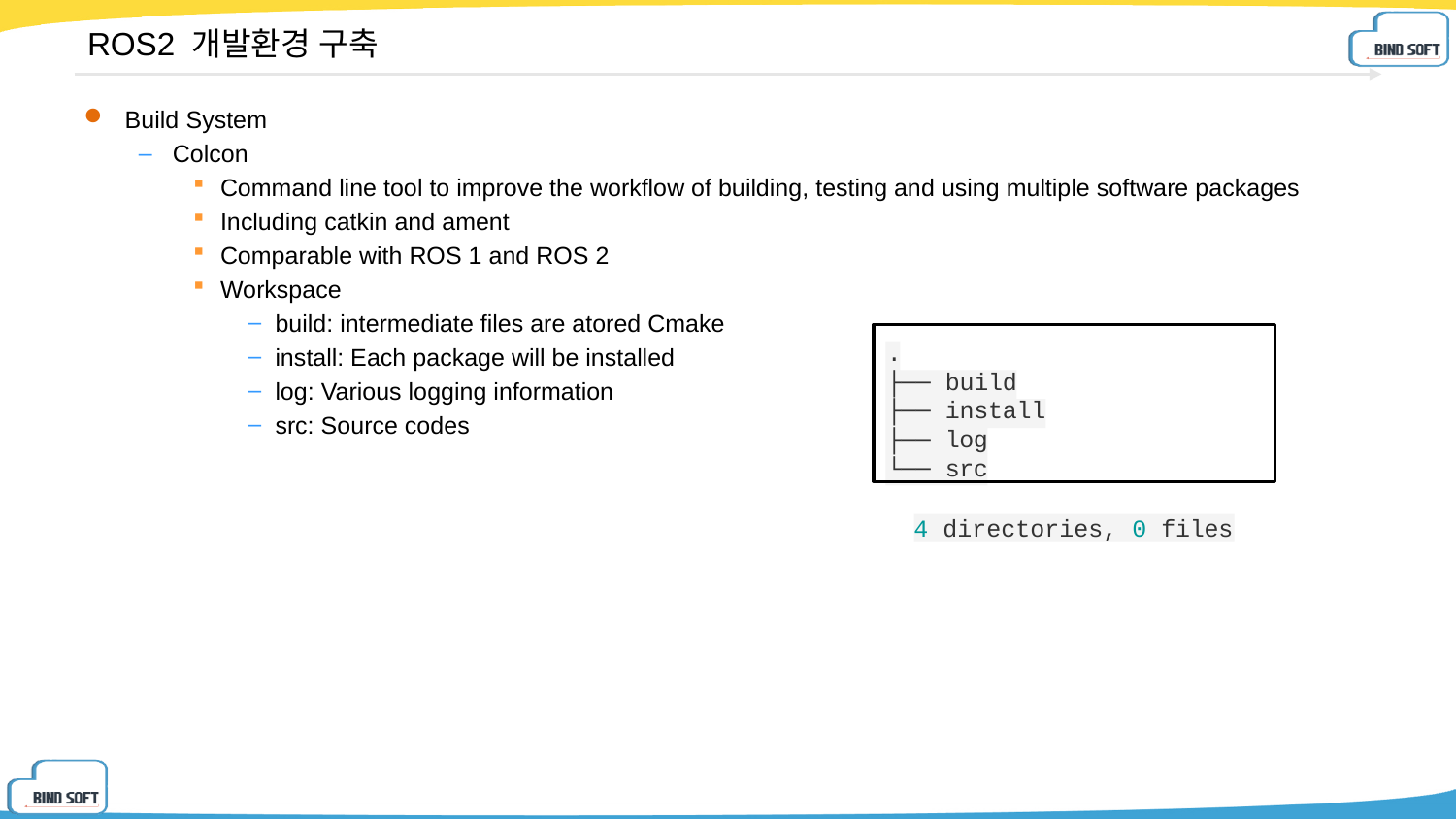

# ROS2 개발환경 구축
Build System
Colcon
Command line tool to improve the workflow of building, testing and using multiple software packages
Including catkin and ament
Comparable with ROS 1 and ROS 2
Workspace
build: intermediate files are atored Cmake
install: Each package will be installed
log: Various logging information
src: Source codes

.
├── build
├── install
├── log
└── src

4 directories, 0 files